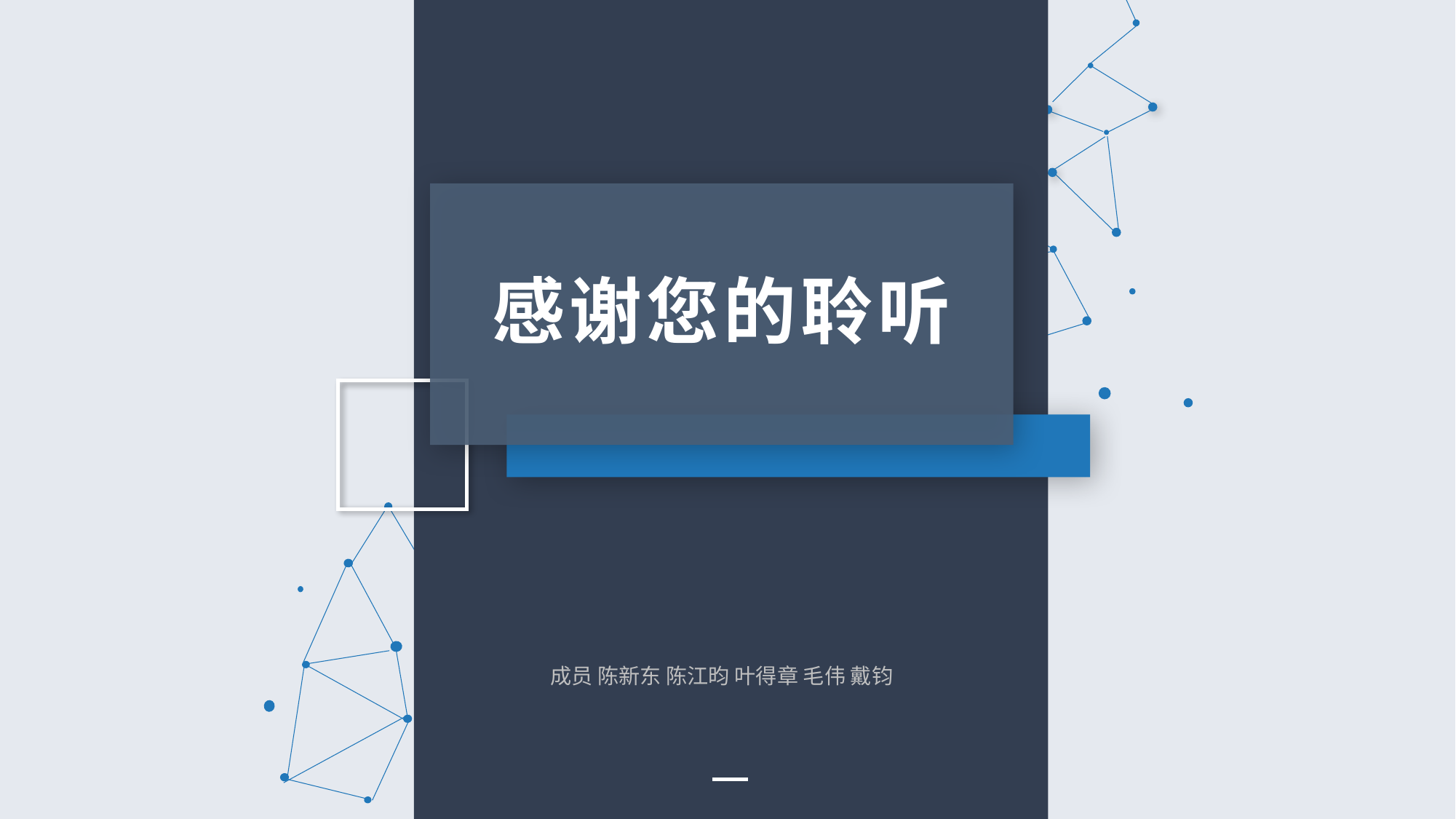

感谢您的聆听

成员 陈新东 陈江昀 叶得章 毛伟 戴钧